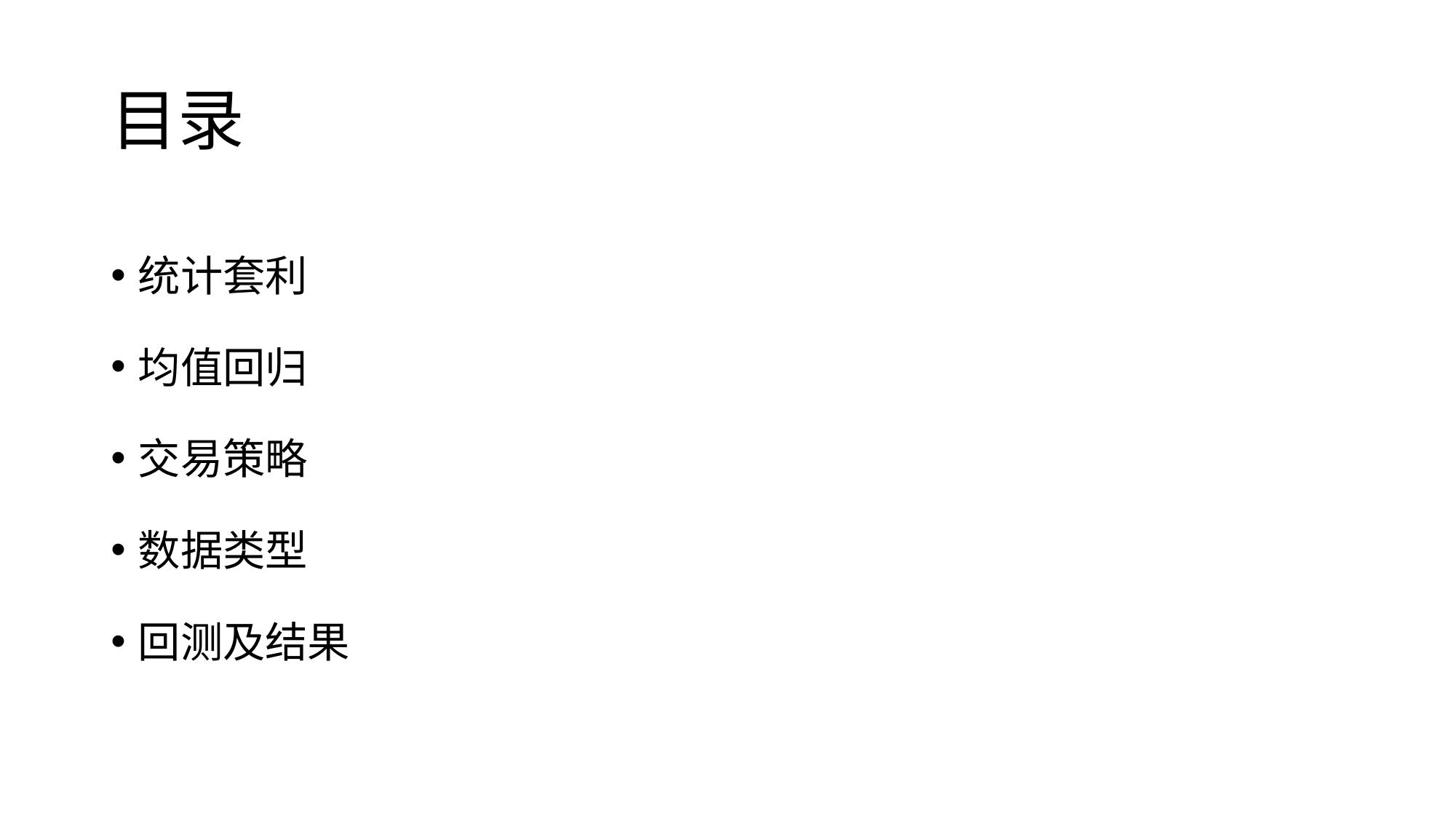

# 目录
统计套利
均值回归
交易策略
数据类型
回测及结果